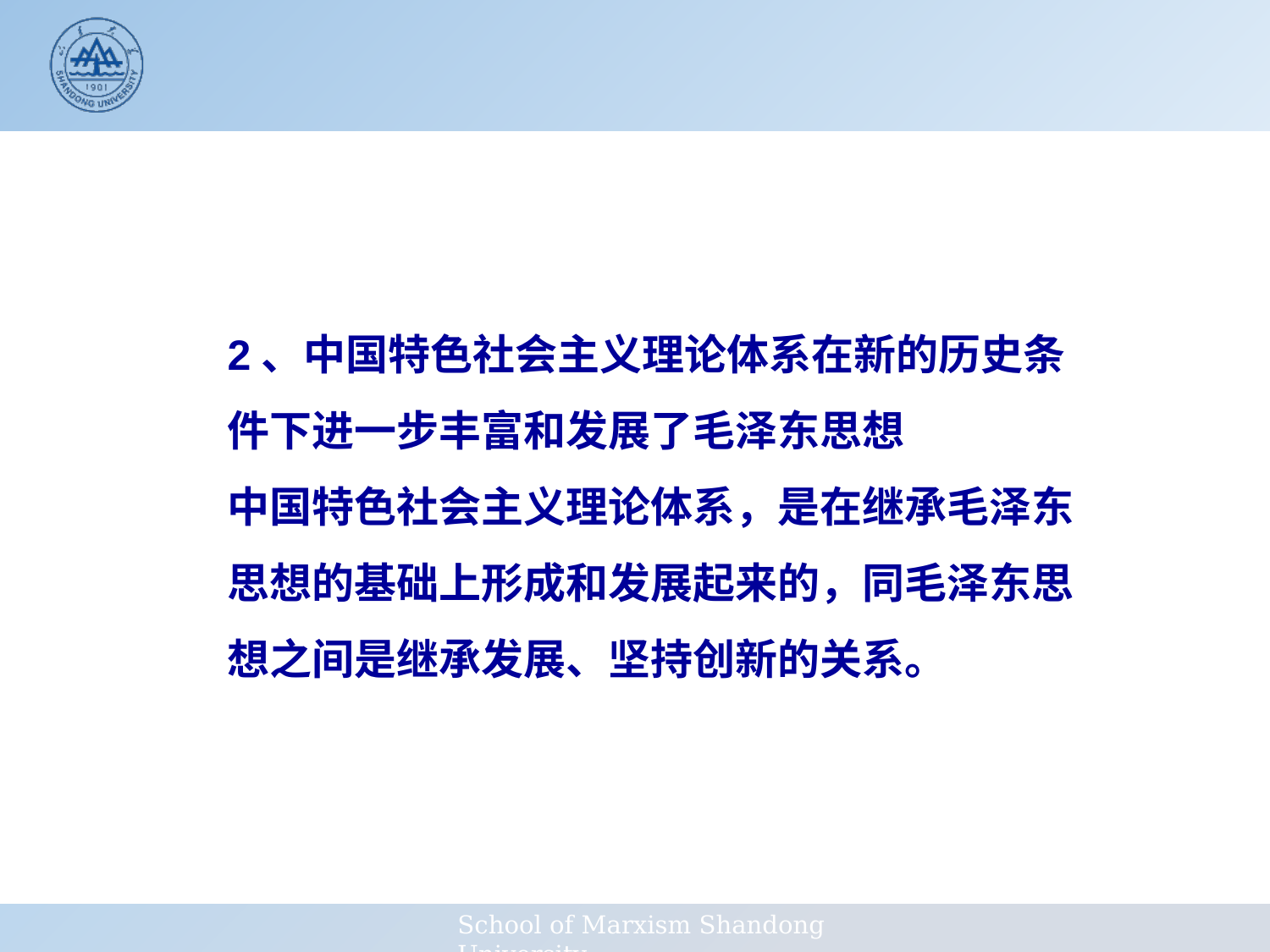

2、中国特色社会主义理论体系在新的历史条件下进一步丰富和发展了毛泽东思想
中国特色社会主义理论体系，是在继承毛泽东思想的基础上形成和发展起来的，同毛泽东思想之间是继承发展、坚持创新的关系。